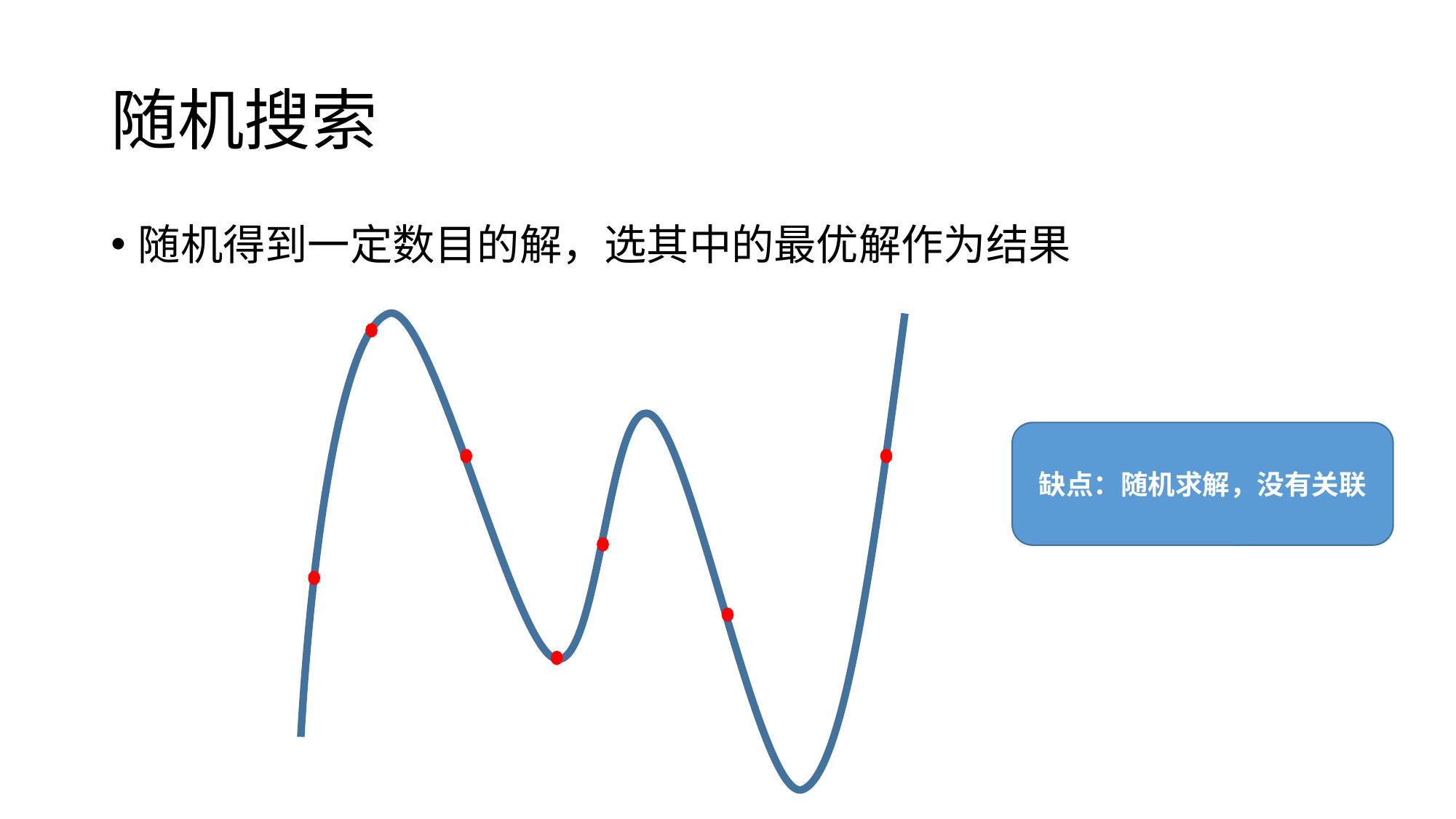

# 随机搜索
随机得到一定数目的解，选其中的最优解作为结果

缺点：随机求解，没有关联